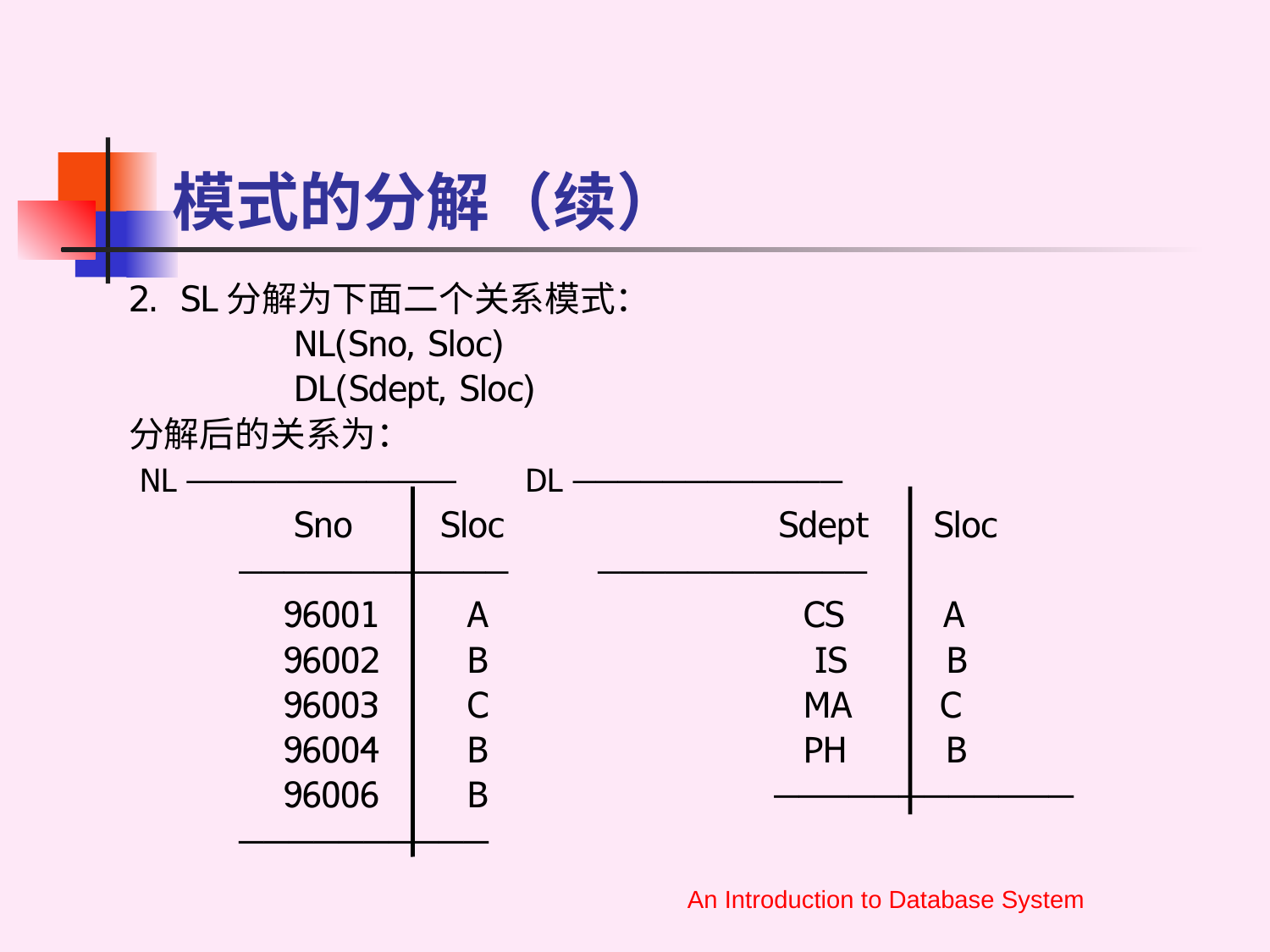

# 模式的分解（续）
2.  SL分解为下面二个关系模式：
               NL(Sno, Sloc)
               DL(Sdept, Sloc)
分解后的关系为：
 NL ────────────       DL ────────────
               Sno        Sloc                         Sdept      Sloc
          ────────────         ────────────
              96001        A                    	CS         A
              96002        B                     	 IS         B
              96003        C                       	MA        C
              96004        B                     	PH         B
              96006        B                          ────────────
          ──────────

An Introduction to Database System